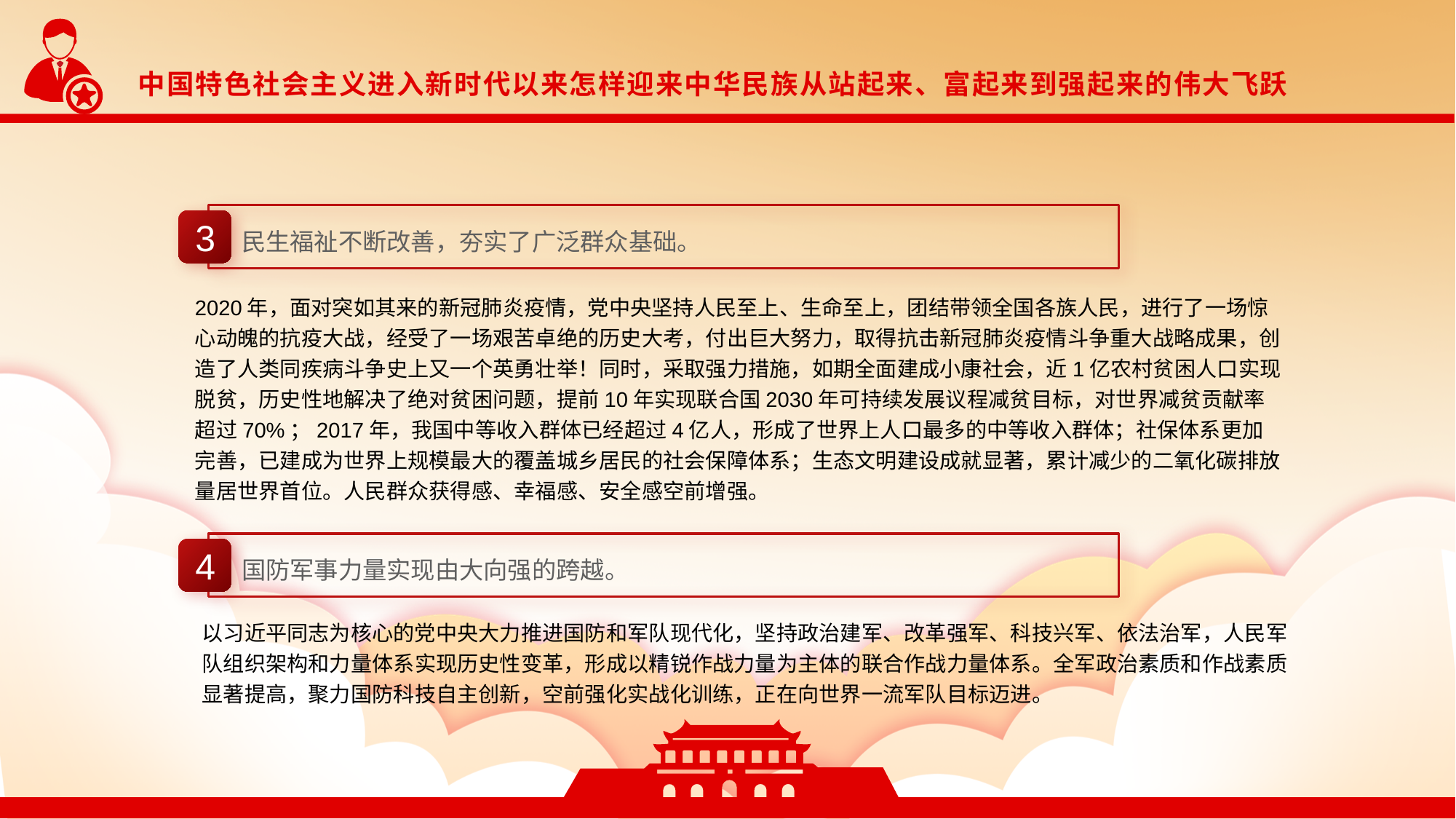

中国特色社会主义进入新时代以来怎样迎来中华民族从站起来、富起来到强起来的伟大飞跃

民生福祉不断改善，夯实了广泛群众基础。
3

2020年，面对突如其来的新冠肺炎疫情，党中央坚持人民至上、生命至上，团结带领全国各族人民，进行了一场惊心动魄的抗疫大战，经受了一场艰苦卓绝的历史大考，付出巨大努力，取得抗击新冠肺炎疫情斗争重大战略成果，创造了人类同疾病斗争史上又一个英勇壮举！同时，采取强力措施，如期全面建成小康社会，近1亿农村贫困人口实现脱贫，历史性地解决了绝对贫困问题，提前10年实现联合国2030年可持续发展议程减贫目标，对世界减贫贡献率超过70%；2017年，我国中等收入群体已经超过4亿人，形成了世界上人口最多的中等收入群体；社保体系更加完善，已建成为世界上规模最大的覆盖城乡居民的社会保障体系；生态文明建设成就显著，累计减少的二氧化碳排放量居世界首位。人民群众获得感、幸福感、安全感空前增强。

国防军事力量实现由大向强的跨越。
4

以习近平同志为核心的党中央大力推进国防和军队现代化，坚持政治建军、改革强军、科技兴军、依法治军，人民军队组织架构和力量体系实现历史性变革，形成以精锐作战力量为主体的联合作战力量体系。全军政治素质和作战素质显著提高，聚力国防科技自主创新，空前强化实战化训练，正在向世界一流军队目标迈进。